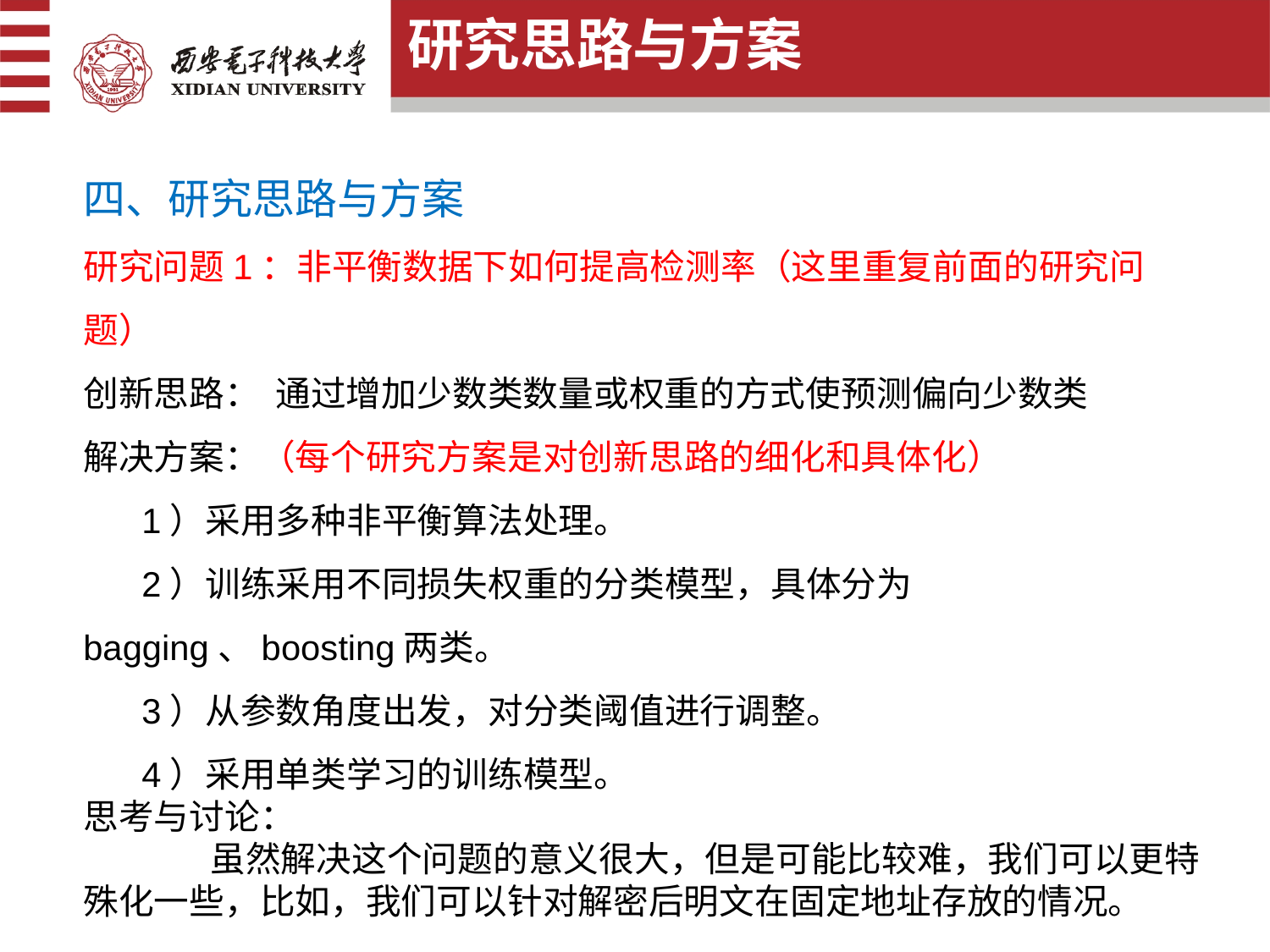

研究思路与方案
四、研究思路与方案
研究问题1：非平衡数据下如何提高检测率（这里重复前面的研究问题）
创新思路：  通过增加少数类数量或权重的方式使预测偏向少数类
解决方案：（每个研究方案是对创新思路的细化和具体化）
      1）采用多种非平衡算法处理。
      2）训练采用不同损失权重的分类模型，具体分为bagging、boosting两类。
      3）从参数角度出发，对分类阈值进行调整。
      4）采用单类学习的训练模型。
思考与讨论：
	虽然解决这个问题的意义很大，但是可能比较难，我们可以更特殊化一些，比如，我们可以针对解密后明文在固定地址存放的情况。